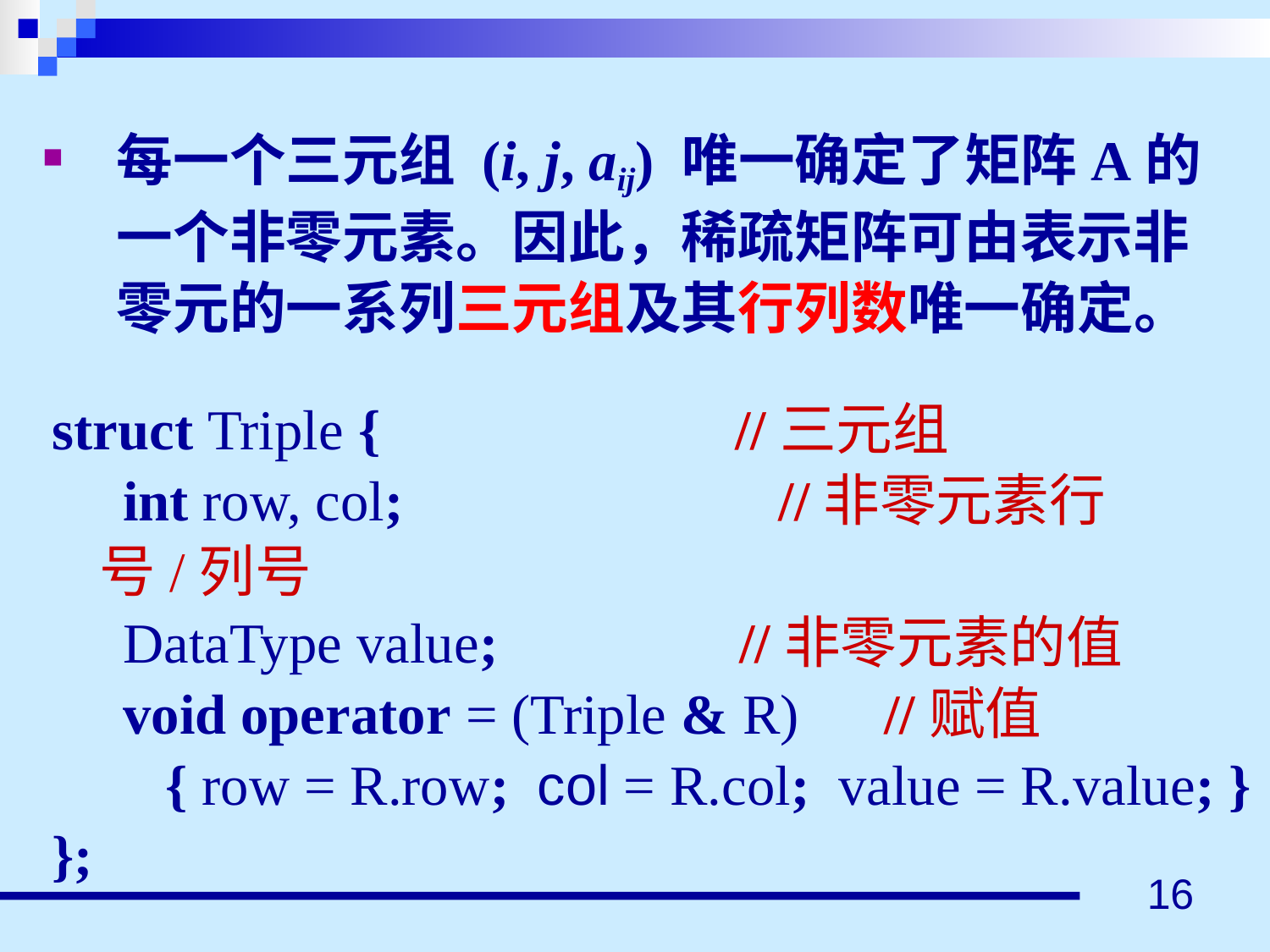

每一个三元组 (i, j, aij) 唯一确定了矩阵A的一个非零元素。因此，稀疏矩阵可由表示非零元的一系列三元组及其行列数唯一确定。

struct Triple {                         //三元组
     int row, col;	                     //非零元素行号/列号
     DataType value;                 //非零元素的值
     void operator = (Triple & R)      //赋值
        { row = R.row;  col = R.col;  value = R.value; }
};

16